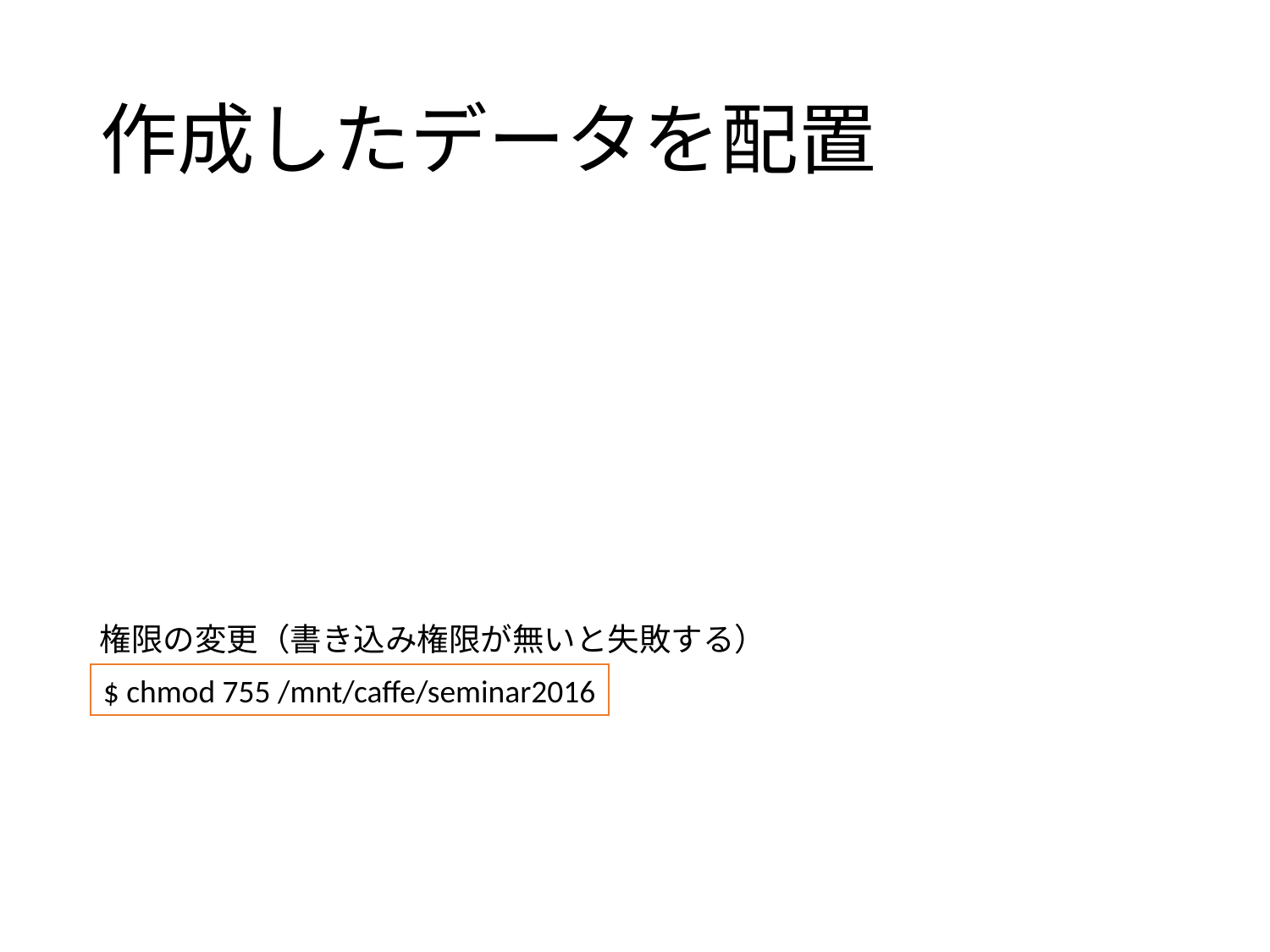

# 作成したデータを配置
権限の変更（書き込み権限が無いと失敗する）
$ chmod 755 /mnt/caffe/seminar2016